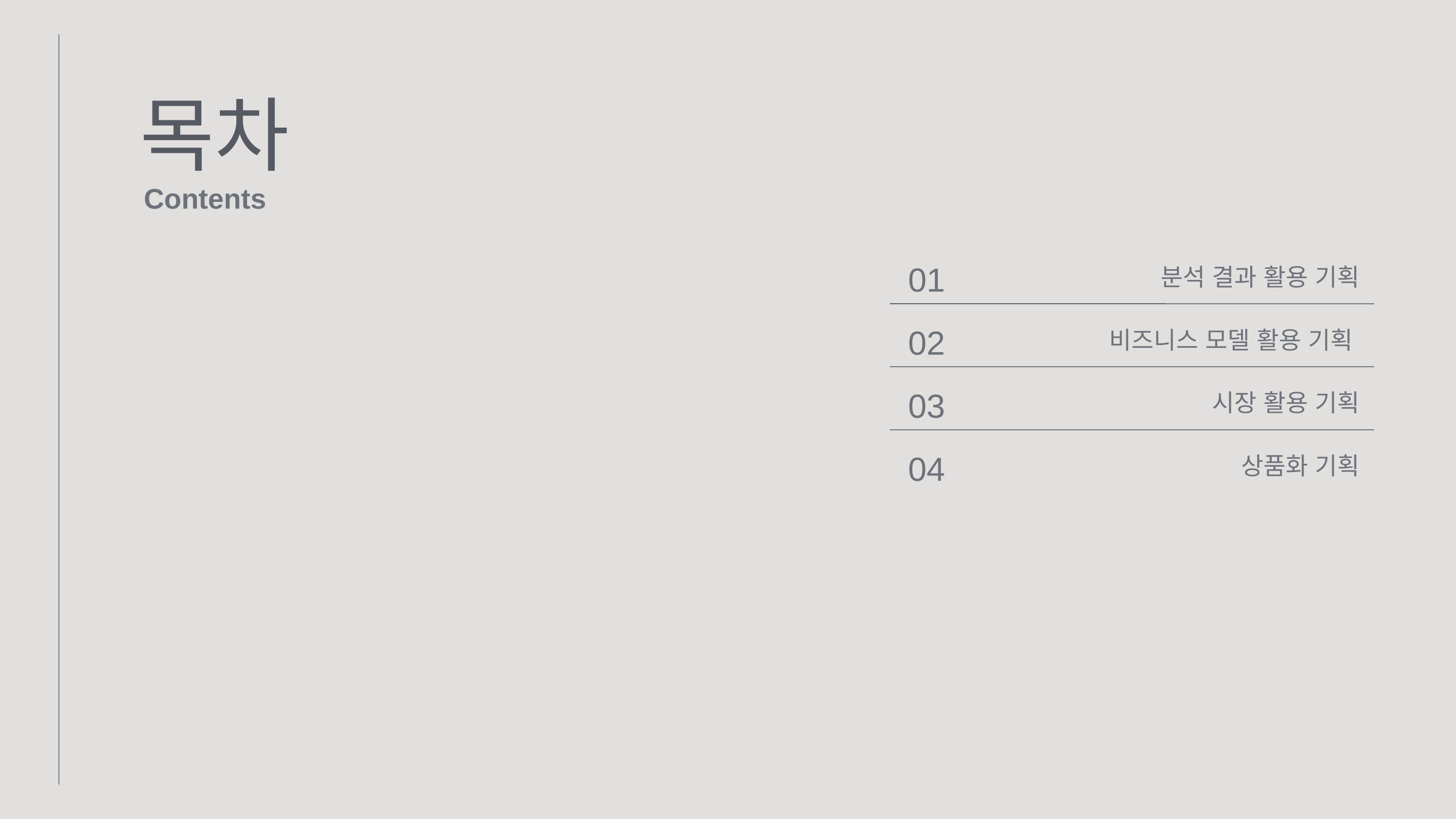

목차
Contents
01
	분석 결과 활용 기획
02

비즈니스 모델 활용 기획
03

시장 활용 기획
04

상품화 기획